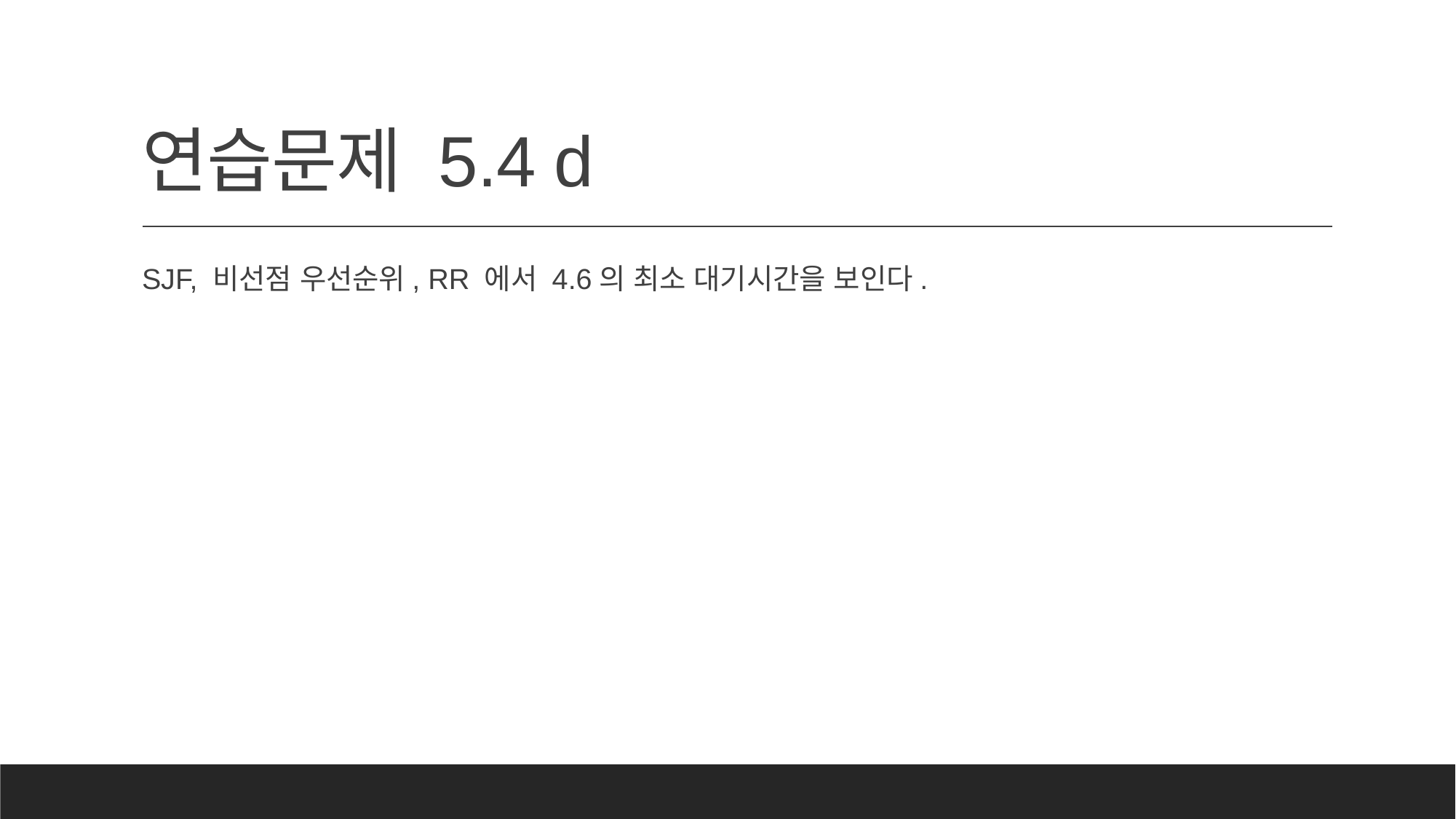

# 연습문제 5.4 d
SJF, 비선점 우선순위, RR 에서 4.6의 최소 대기시간을 보인다.